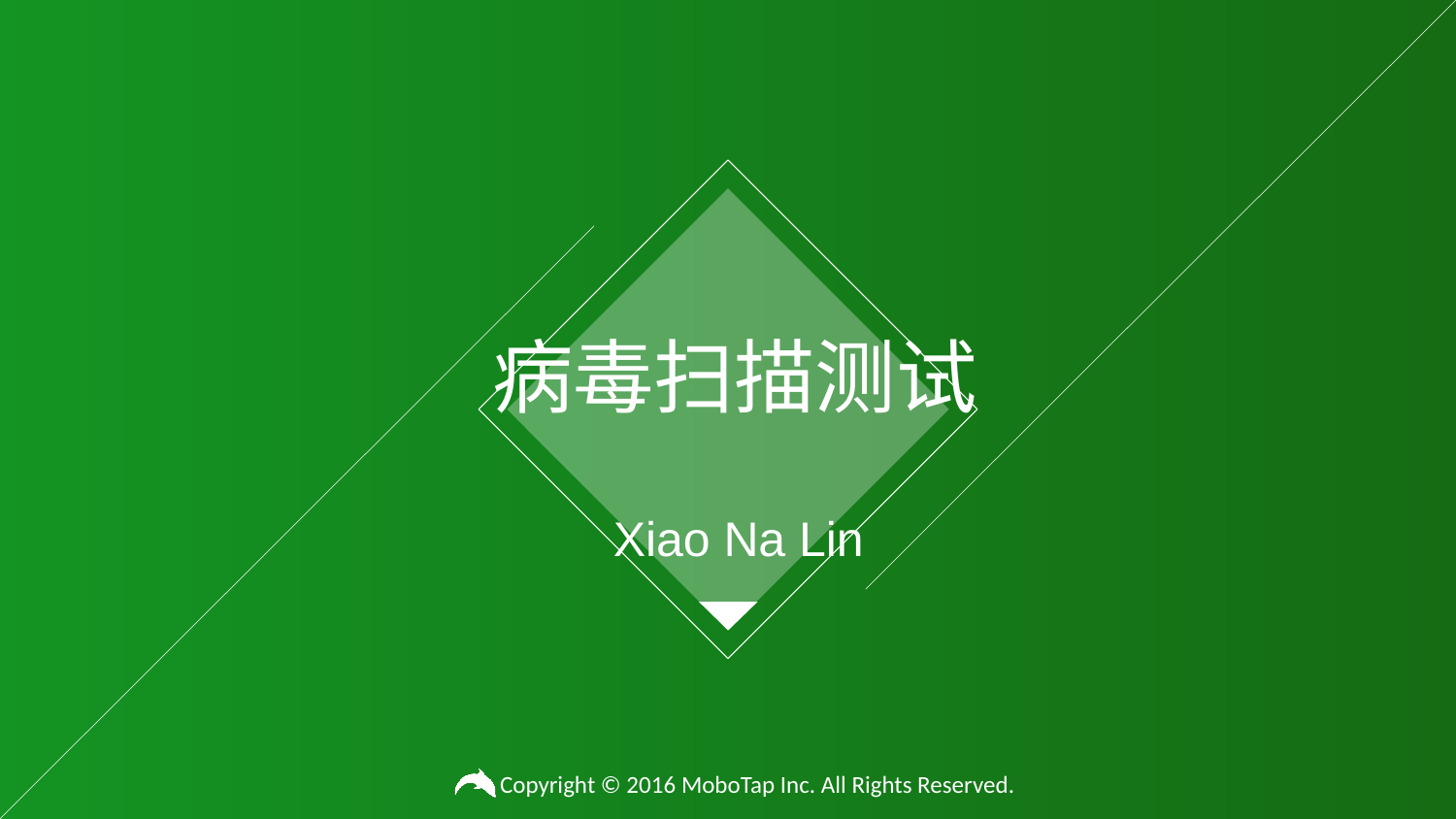

# 病毒扫描测试

Xiao Na Lin
Copyright © 2016 MoboTap Inc. All Rights Reserved.